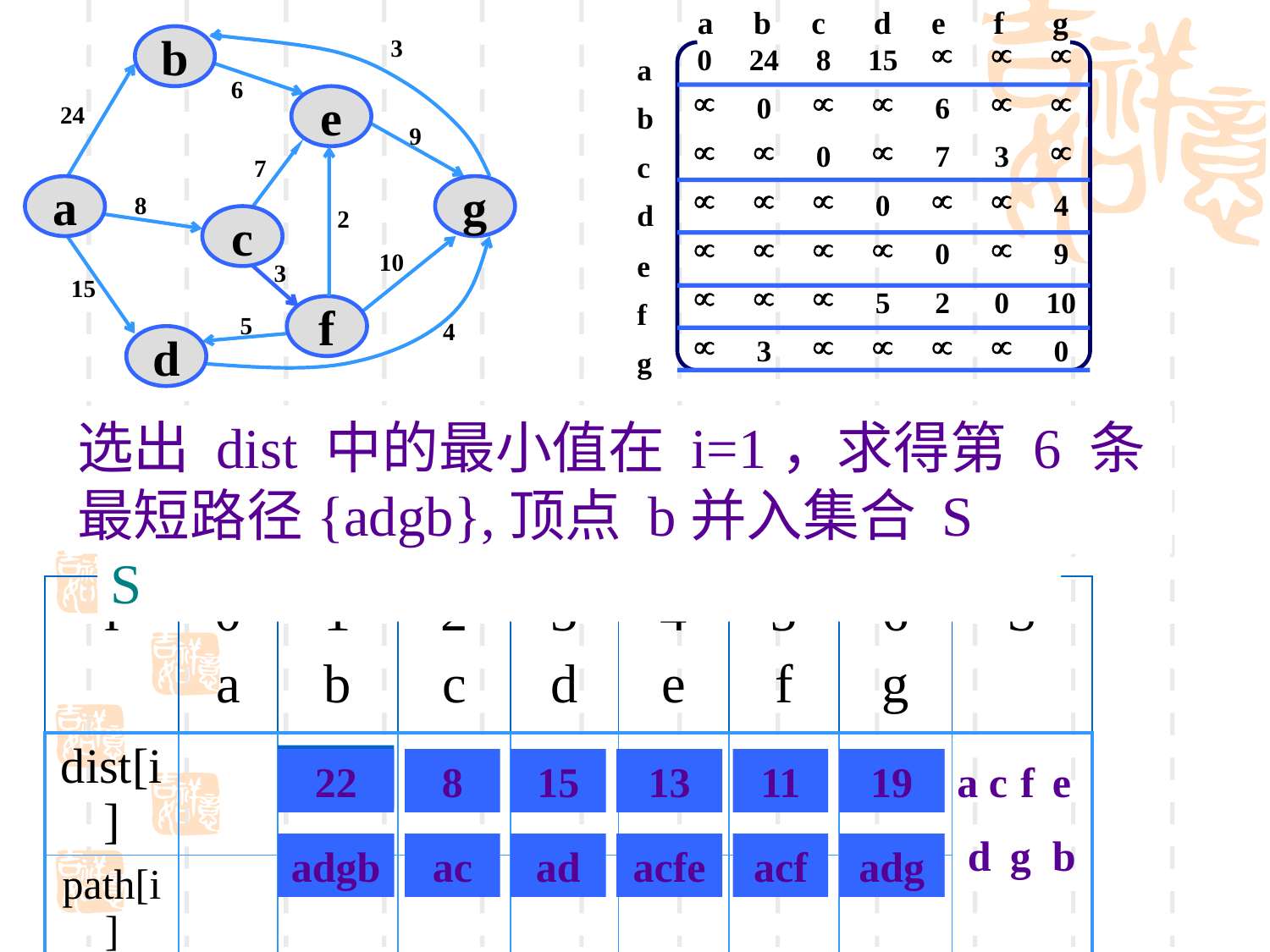

a     b     c      d     e      f      g
b
3

6
e
24
9

7

a
g
8
2
c

10
3
15

f
5
4
d

| 0 | 24 | 8 | 15 | ∝ | ∝ | ∝ |
| --- | --- | --- | --- | --- | --- | --- |
| ∝ | 0 | ∝ | ∝ | 6 | ∝ | ∝ |
| ∝ | ∝ | 0 | ∝ | 7 | 3 | ∝ |
| ∝ | ∝ | ∝ | 0 | ∝ | ∝ | 4 |
| ∝ | ∝ | ∝ | ∝ | 0 | ∝ | 9 |
| ∝ | ∝ | ∝ | 5 | 2 | 0 | 10 |
| ∝ | 3 | ∝ | ∝ | ∝ | ∝ | 0 |

| a |
| --- |
| b |
| c |
| d |
| e |
| f |
| g |

选出 dist 中的最小值在 i=1，求得第 6 条最短路径{adgb},顶点 b并入集合 S
顶点 a 为源点，设定dist和path的初始值，顶点 a 并入集合 S
选出 dist 中的最小值在 i=2，求得第一条最短路径{ac},顶点 c 并入集合 S
考察从顶点 c 出发的弧，修正集合V-S中顶点的 dist 和path 的值
选出 dist 中的最小值在 i=5，求得第 2 条最短路径{acf},顶点 f 并入集合 S
考察从顶点 f 出发的弧，修正集合V-S中顶点的 dist 和path 的值
选出 dist 中的最小值在 i=4，求得第 3 条最短路径{acfe},顶点 e 并入集合 S
考察从顶点 e 出发的弧，修正集合V-S中顶点的 dist 和path 的值
选出 dist 中的最小值在 i=3，求得第 4 条最短路径{ad},顶点 d 并入集合 S
考察从顶点 d 出发的弧，修正集合V-S中顶点的 dist 和path 的值
选出 dist 中的最小值在 i=6，求得第 5 条最短路径{adg},顶点 g并入集合 S
考察从顶点 g 出发的弧，修正集合V-S中顶点的 dist 和path 的值
| i | 0 a | 1 b | 2 c | 3 d | 4 e | 5 f | 6 g | S |
| --- | --- | --- | --- | --- | --- | --- | --- | --- |
| dist[i] |  |  |  |  |  |  |  |  |
| path[i] |  |  |  |  |  |  |  |  |
22
adgb
22
adgb
24
ab
8
ac
8
ac
15
ad
15
ad
13
acfe
13
acfe
15
ace
11
acf
11
acf
21
acfg
19
adg
19
adg
a
c
f
e
d
g
b